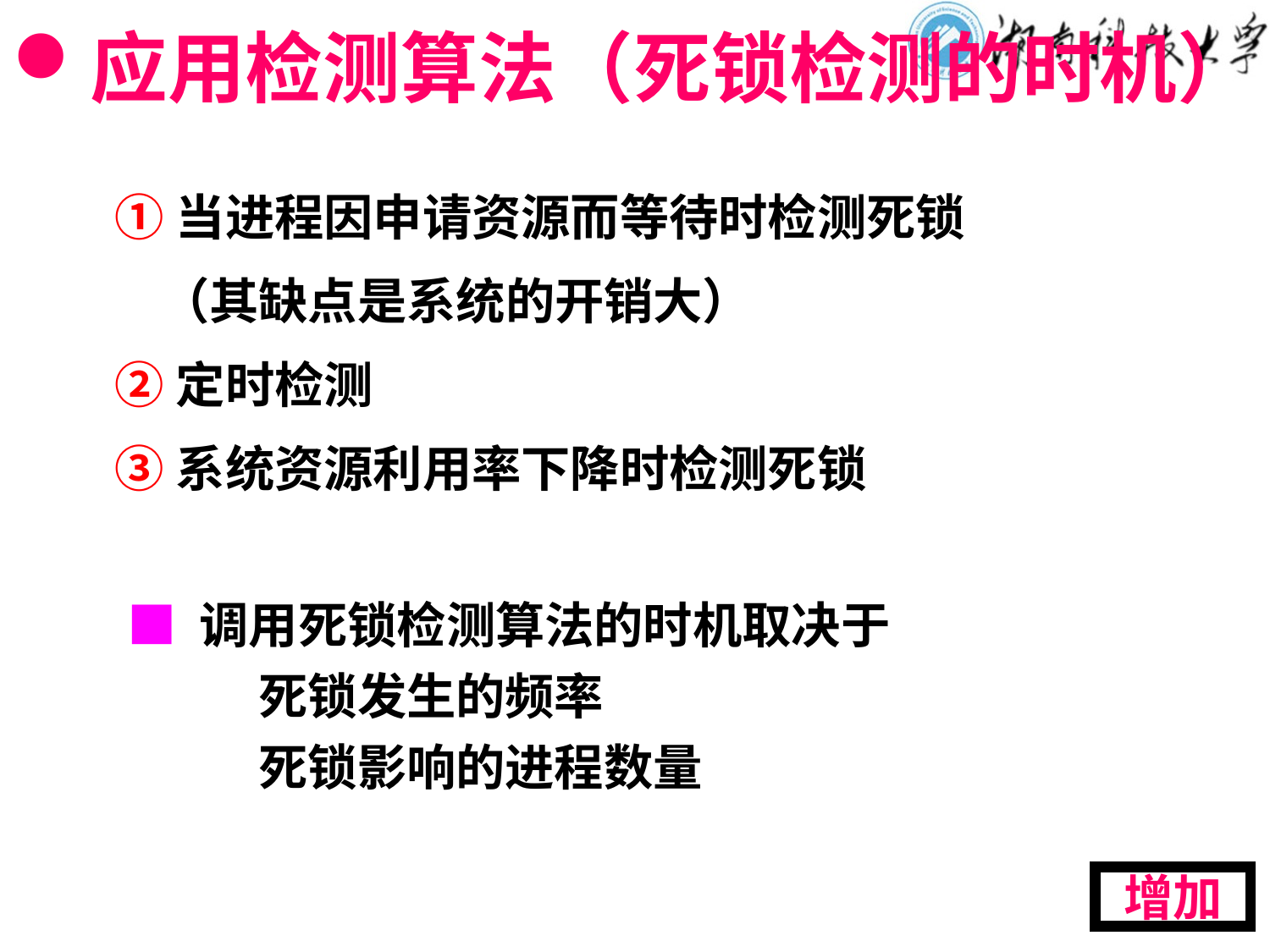

# 应用检测算法（死锁检测的时机）
①当进程因申请资源而等待时检测死锁
   （其缺点是系统的开销大）
②定时检测
③系统资源利用率下降时检测死锁
■ 调用死锁检测算法的时机取决于
     死锁发生的频率
     死锁影响的进程数量
增加